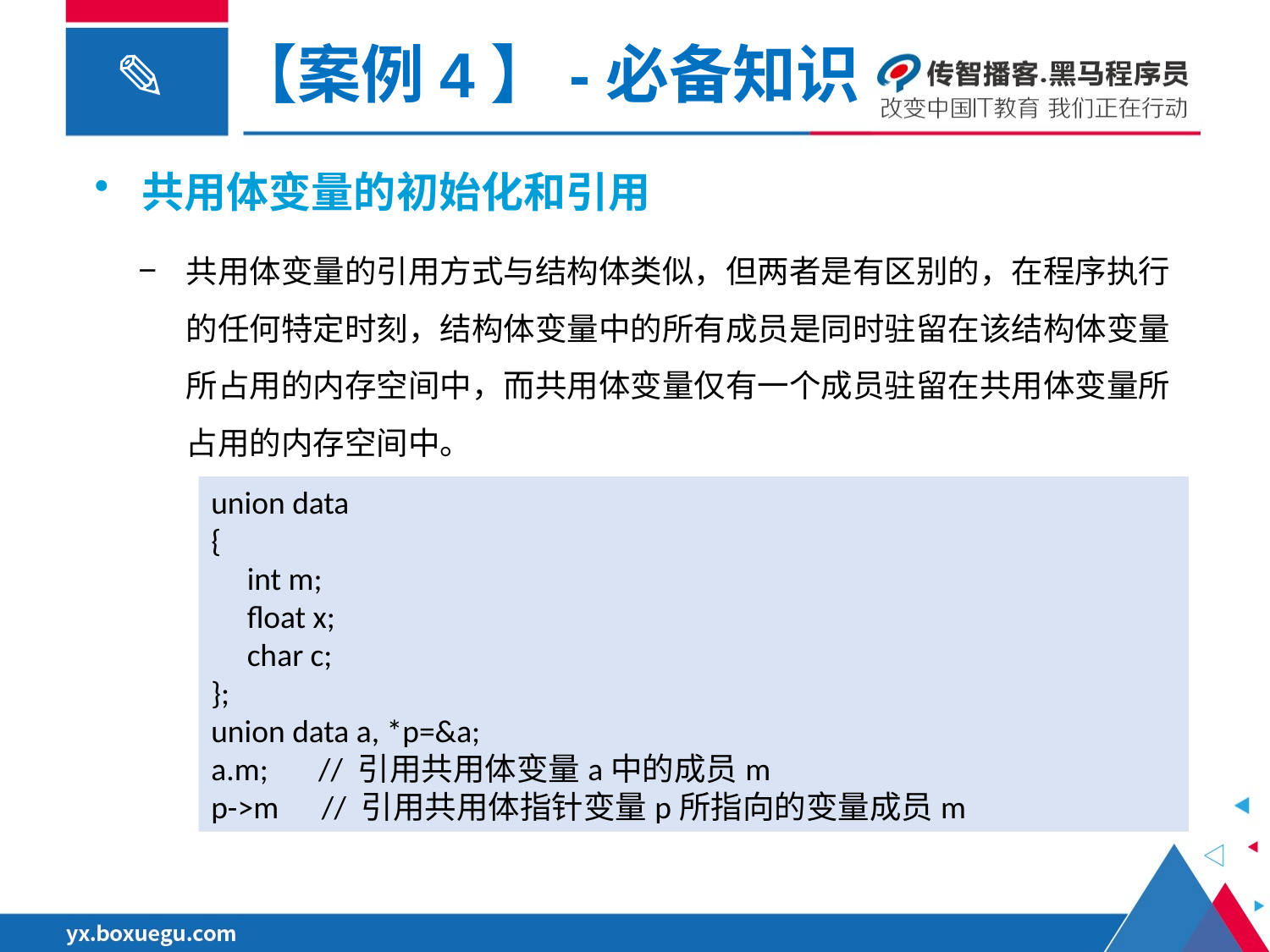

【案例4】-必备知识
共用体变量的初始化和引用
共用体变量的引用方式与结构体类似，但两者是有区别的，在程序执行的任何特定时刻，结构体变量中的所有成员是同时驻留在该结构体变量所占用的内存空间中，而共用体变量仅有一个成员驻留在共用体变量所占用的内存空间中。
union data
{
     int m;
     float x;
     char c;
};
union data a, *p=&a;
a.m;       // 引用共用体变量a中的成员m
p->m      // 引用共用体指针变量p所指向的变量成员m